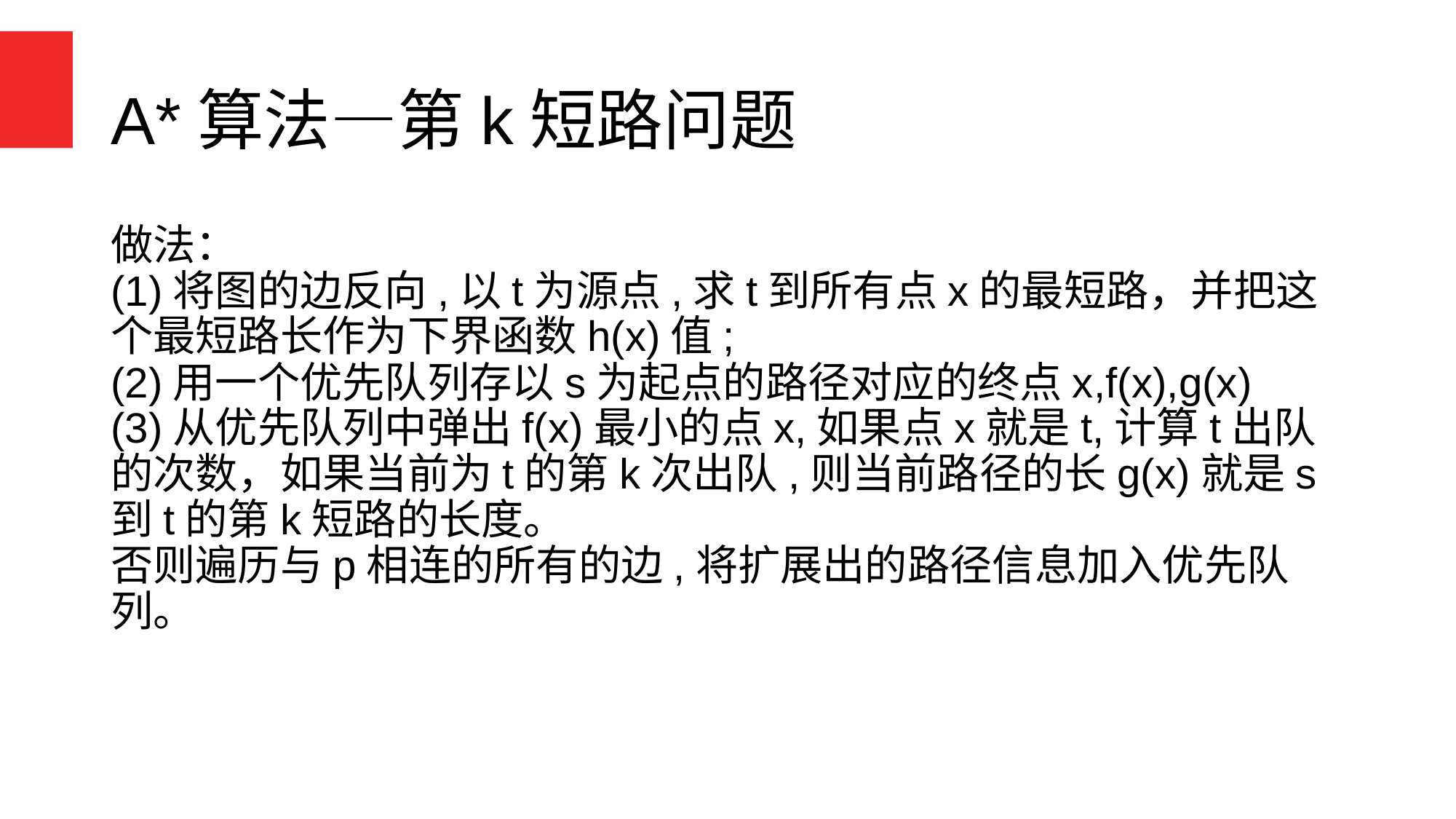

A*算法—第k短路问题
做法：
(1)将图的边反向,以t为源点,求t到所有点x的最短路，并把这个最短路长作为下界函数h(x)值;
(2)用一个优先队列存以s为起点的路径对应的终点x,f(x),g(x)
(3)从优先队列中弹出f(x)最小的点x,如果点x就是t,计算t出队的次数，如果当前为t的第k次出队,则当前路径的长g(x)就是s到t的第k短路的长度。
否则遍历与p相连的所有的边,将扩展出的路径信息加入优先队列。